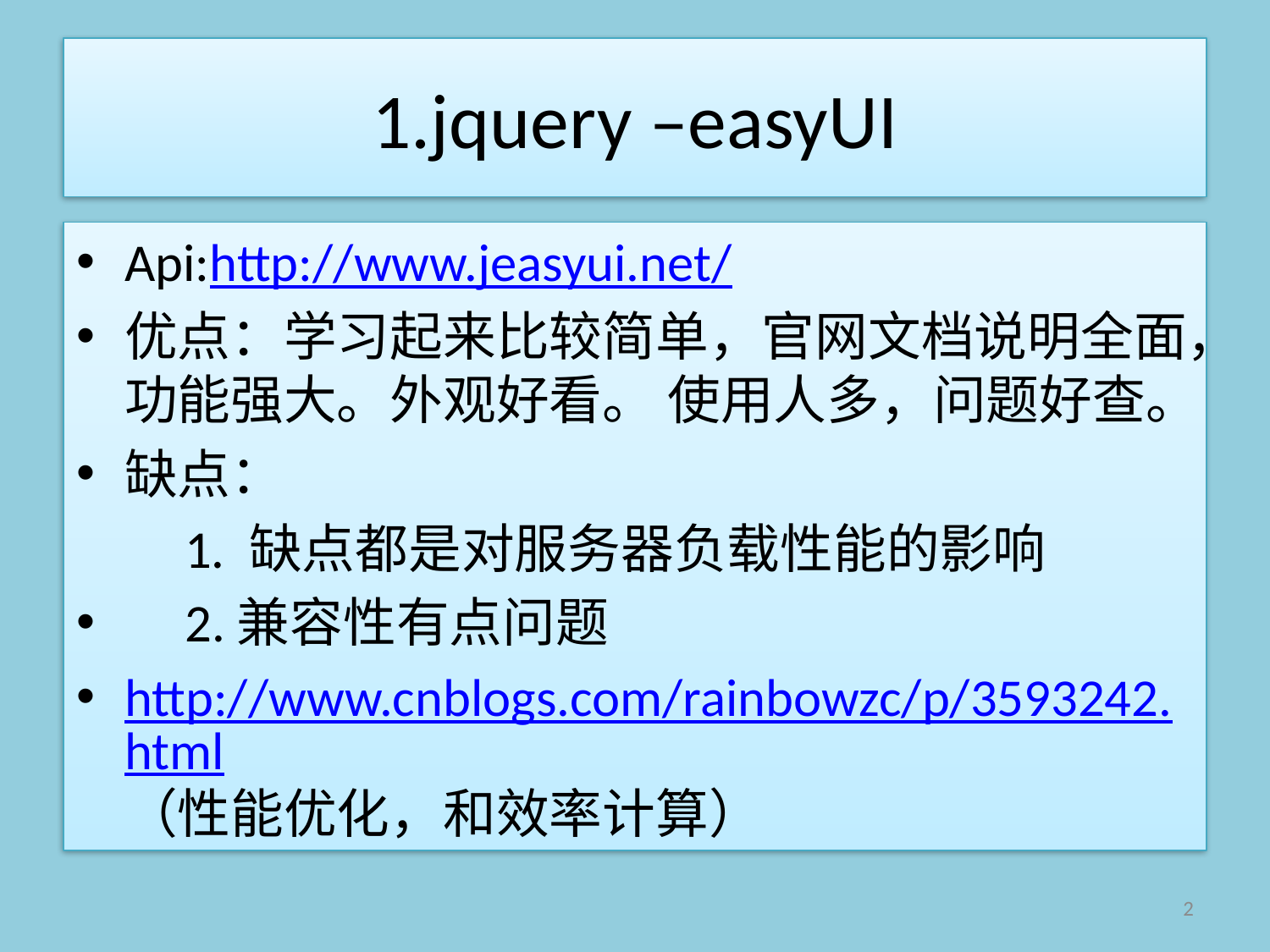

# 1.jquery –easyUI
Api:http://www.jeasyui.net/
优点：学习起来比较简单，官网文档说明全面，功能强大。外观好看。 使用人多，问题好查。
缺点：
         1. 缺点都是对服务器负载性能的影响
     2.兼容性有点问题
http://www.cnblogs.com/rainbowzc/p/3593242.html（性能优化，和效率计算）

2